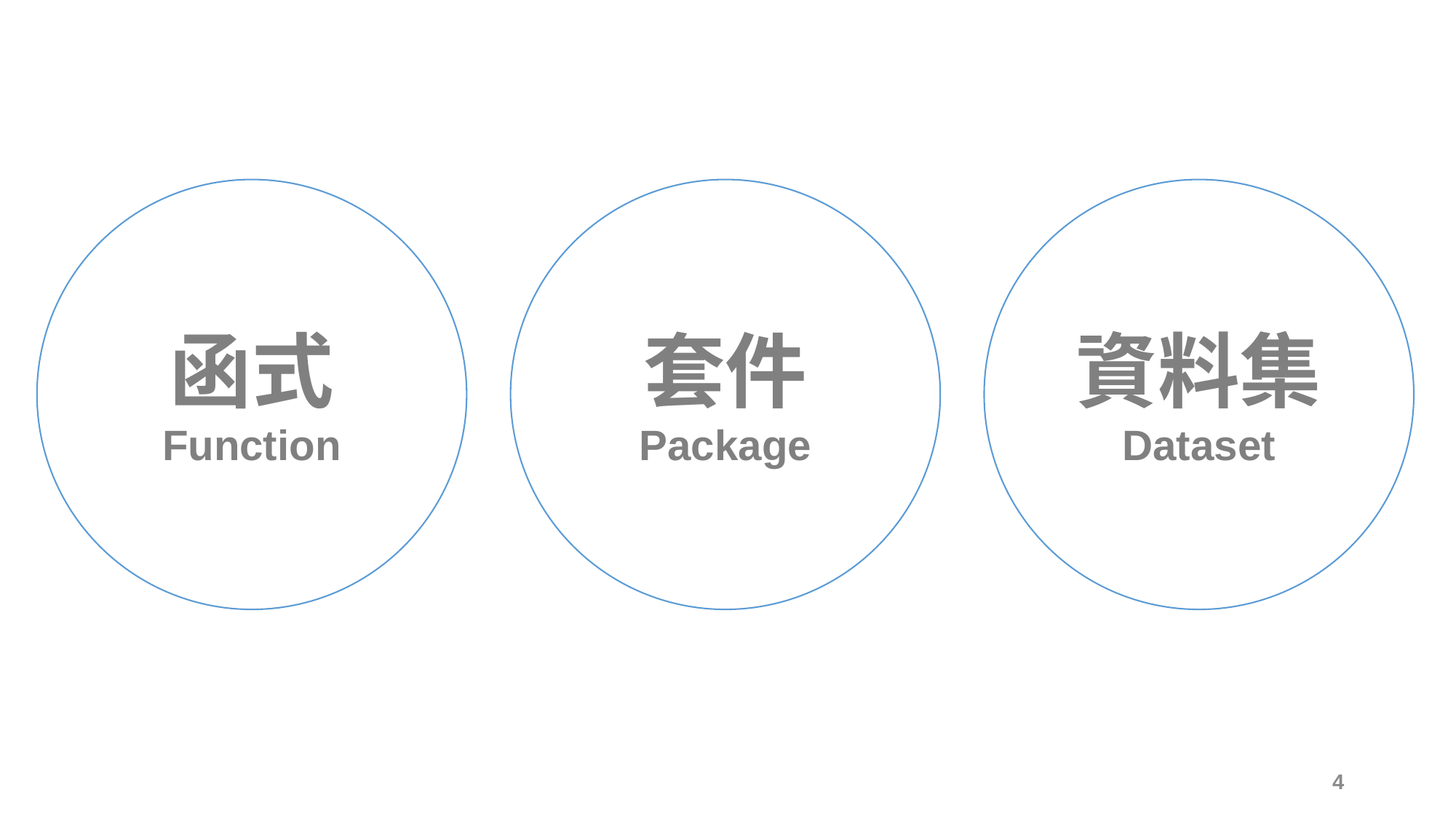

函式
Function
套件
Package
資料集
Dataset
4